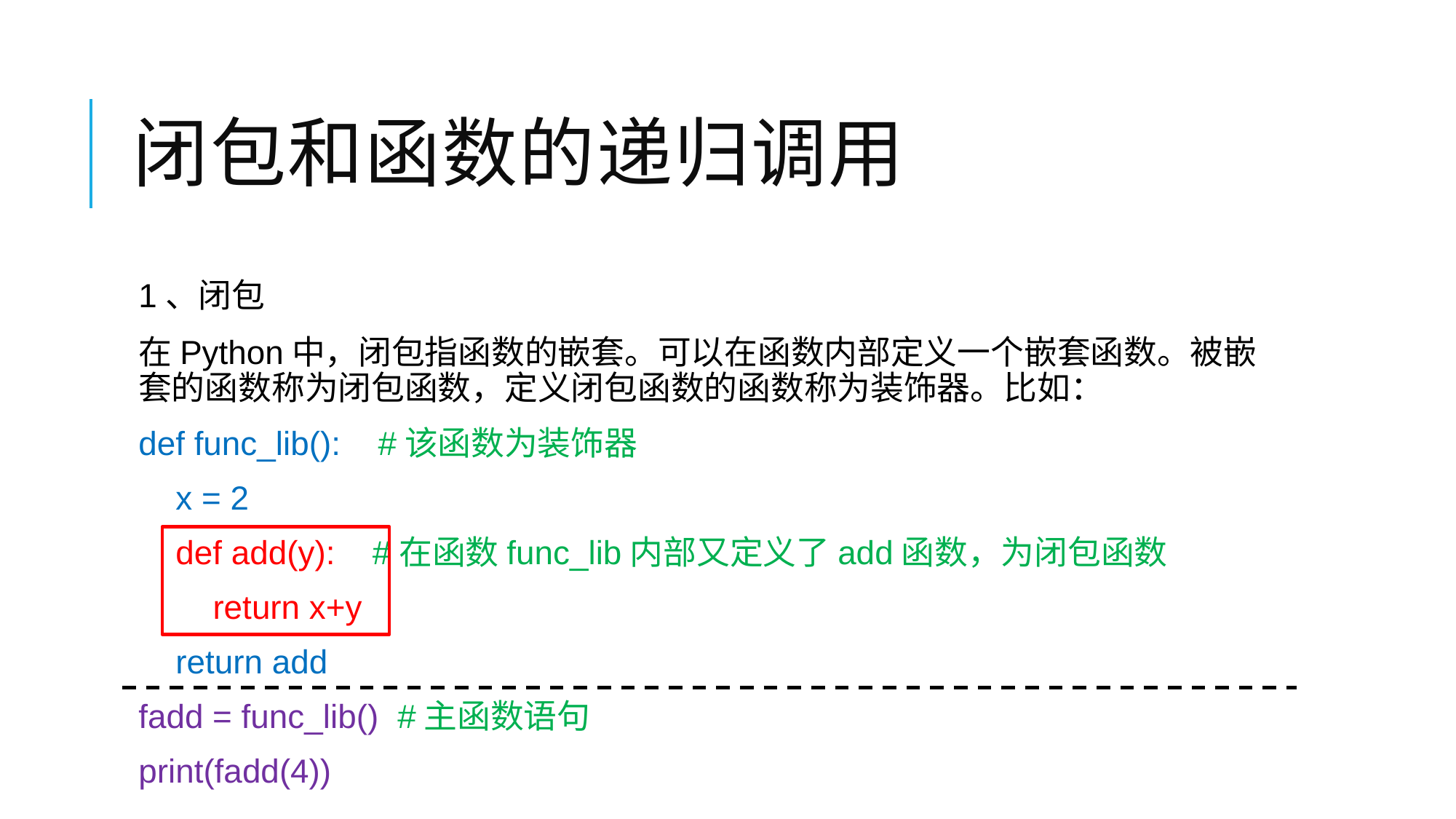

# 闭包和函数的递归调用
1、闭包
在Python中，闭包指函数的嵌套。可以在函数内部定义一个嵌套函数。被嵌套的函数称为闭包函数，定义闭包函数的函数称为装饰器。比如：
def func_lib():    #该函数为装饰器
    x = 2
    def add(y):    #在函数func_lib内部又定义了add函数，为闭包函数
        return x+y
    return add
fadd = func_lib()  #主函数语句
print(fadd(4))